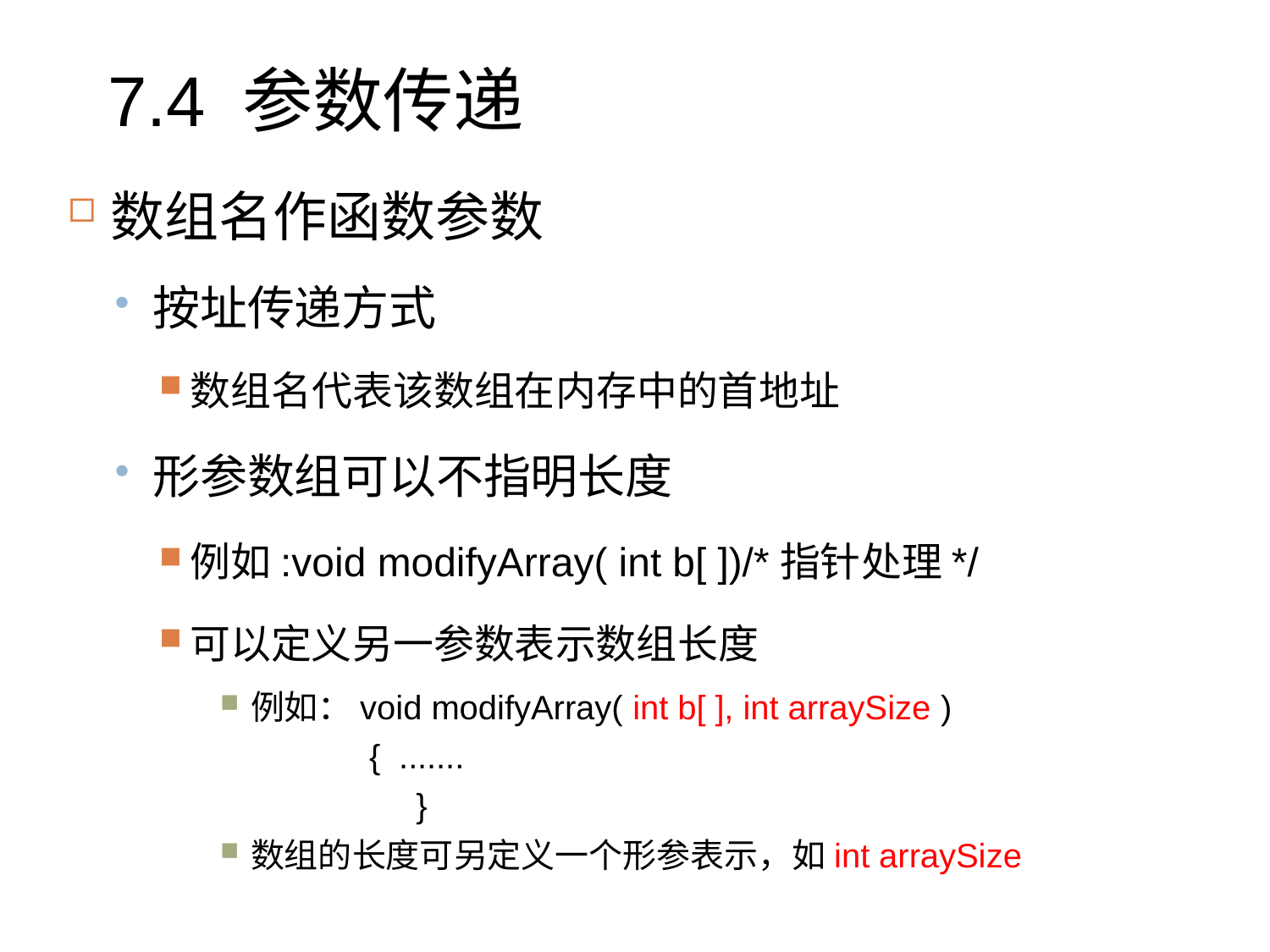

# 7.4 参数传递
数组名作函数参数
按址传递方式
数组名代表该数组在内存中的首地址
形参数组可以不指明长度
例如:void modifyArray( int b[ ])/*指针处理*/
可以定义另一参数表示数组长度
例如：void modifyArray( int b[ ], int arraySize )
                {  .......
                     }
数组的长度可另定义一个形参表示，如int arraySize